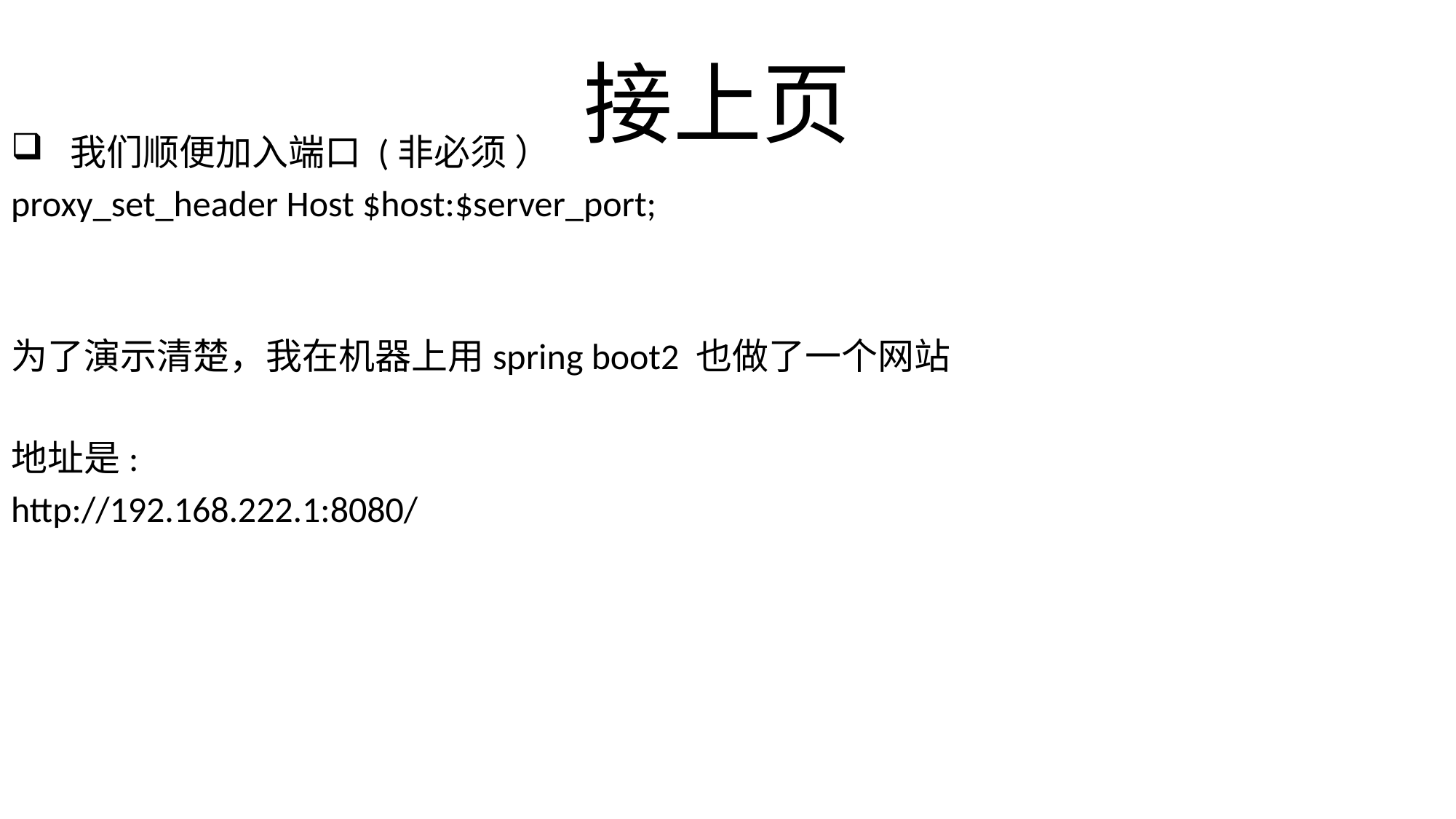

# 接上页
我们顺便加入端口 (非必须 ）
proxy_set_header Host $host:$server_port;

为了演示清楚，我在机器上用spring boot2 也做了一个网站

地址是:
http://192.168.222.1:8080/